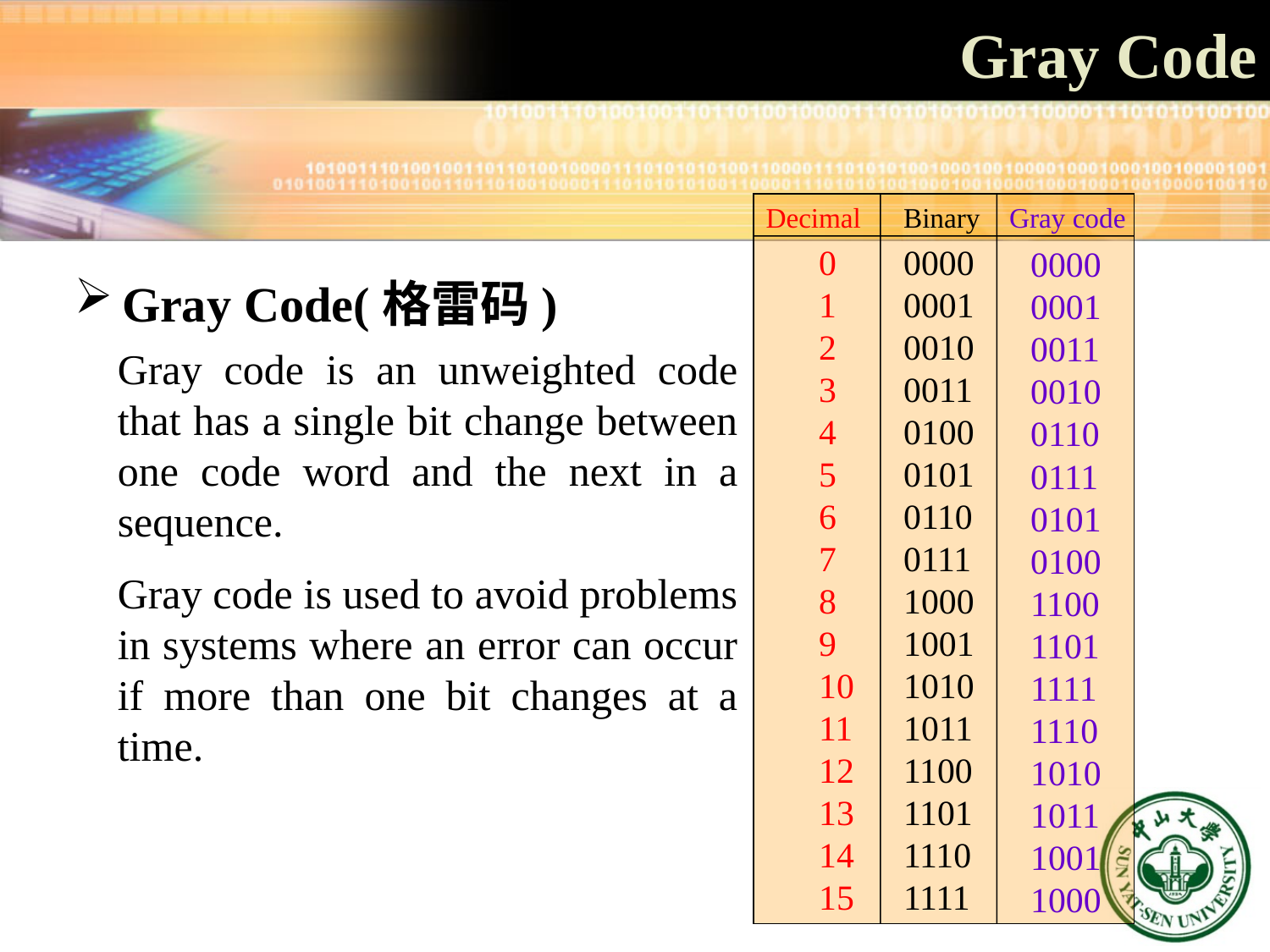

Gray Code

Decimal

Binary
Gray code

0 1 2 3 4 5 6 7 8 9 10 11 12 13 1415
0000 0001 0010 0011 0100 0101 0110 0111 1000 1001 1010 1011 1100 1101 1110 1111

0000 0001 0011 0010 0110 0111 0101 0100 1100 1101 1111 1110 1010 1011 1001 1000
Gray Code(格雷码)

Gray code is an unweighted code that has a single bit change between one code word and the next in a sequence.
Gray code is used to avoid problems in systems where an error can occur if more than one bit changes at a time.